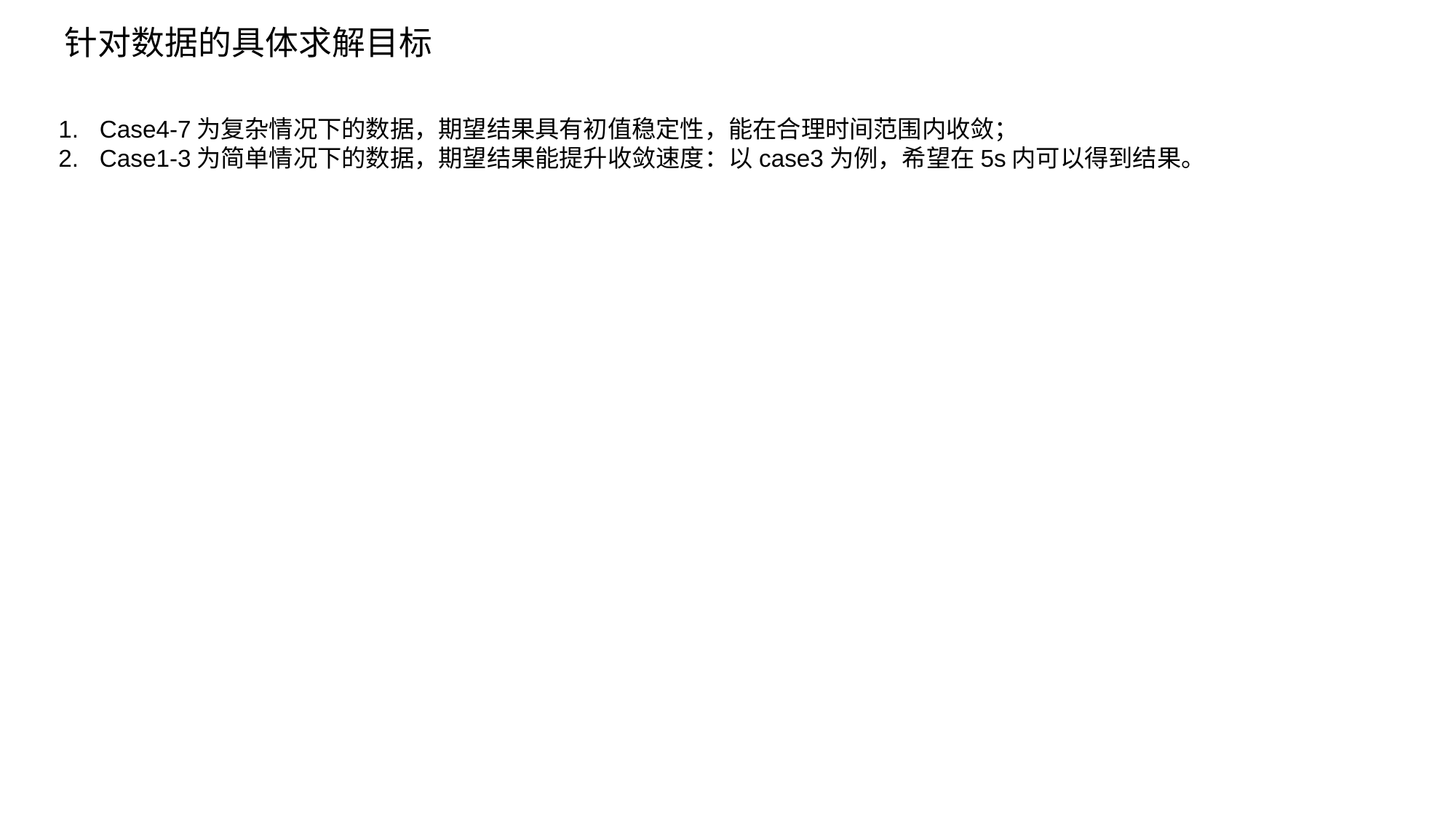

# 针对数据的具体求解目标
Case4-7为复杂情况下的数据，期望结果具有初值稳定性，能在合理时间范围内收敛；
Case1-3为简单情况下的数据，期望结果能提升收敛速度：以case3为例，希望在5s内可以得到结果。